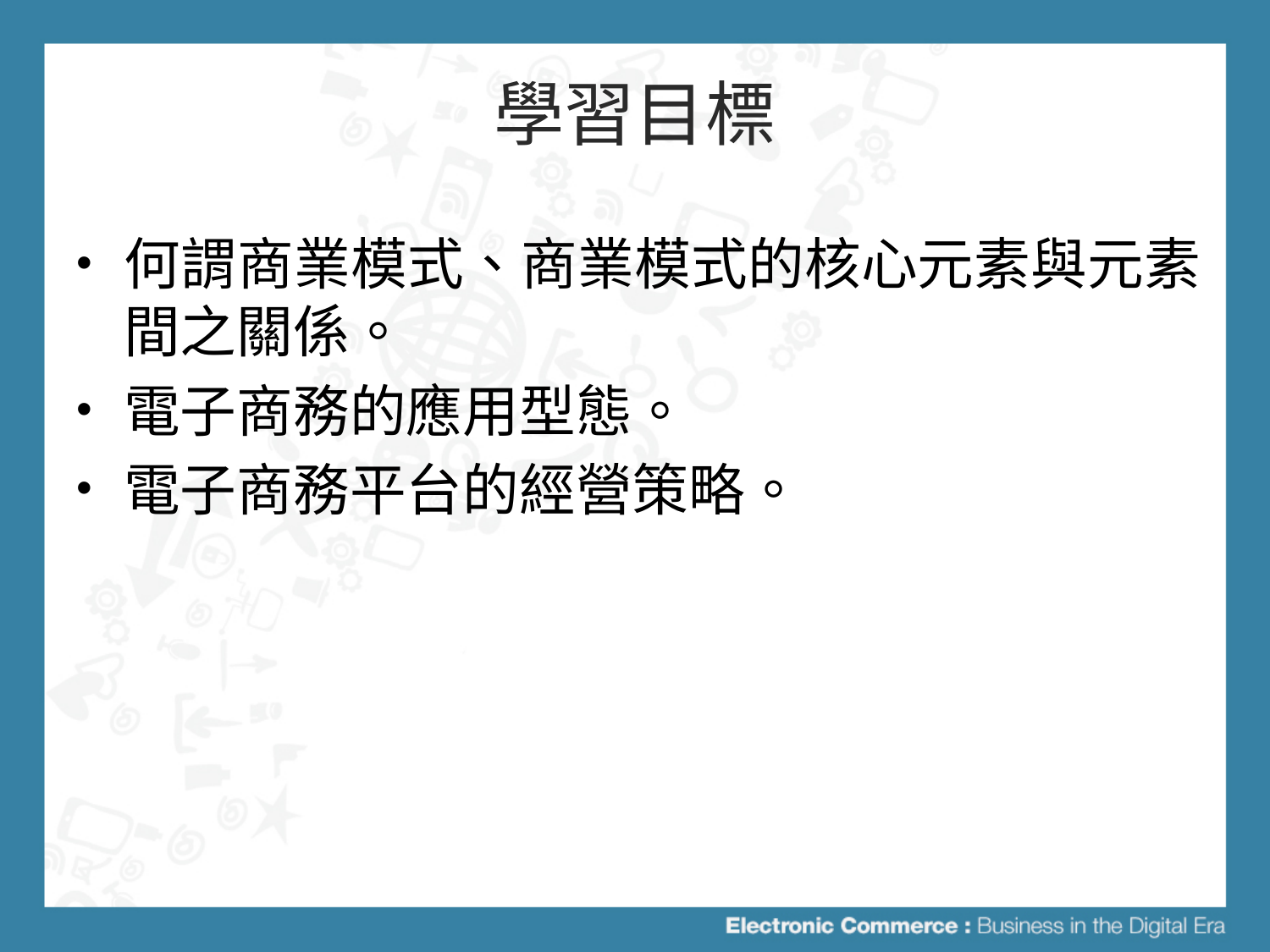

# 學習目標
何謂商業模式、商業模式的核心元素與元素間之關係。
電子商務的應用型態。
電子商務平台的經營策略。